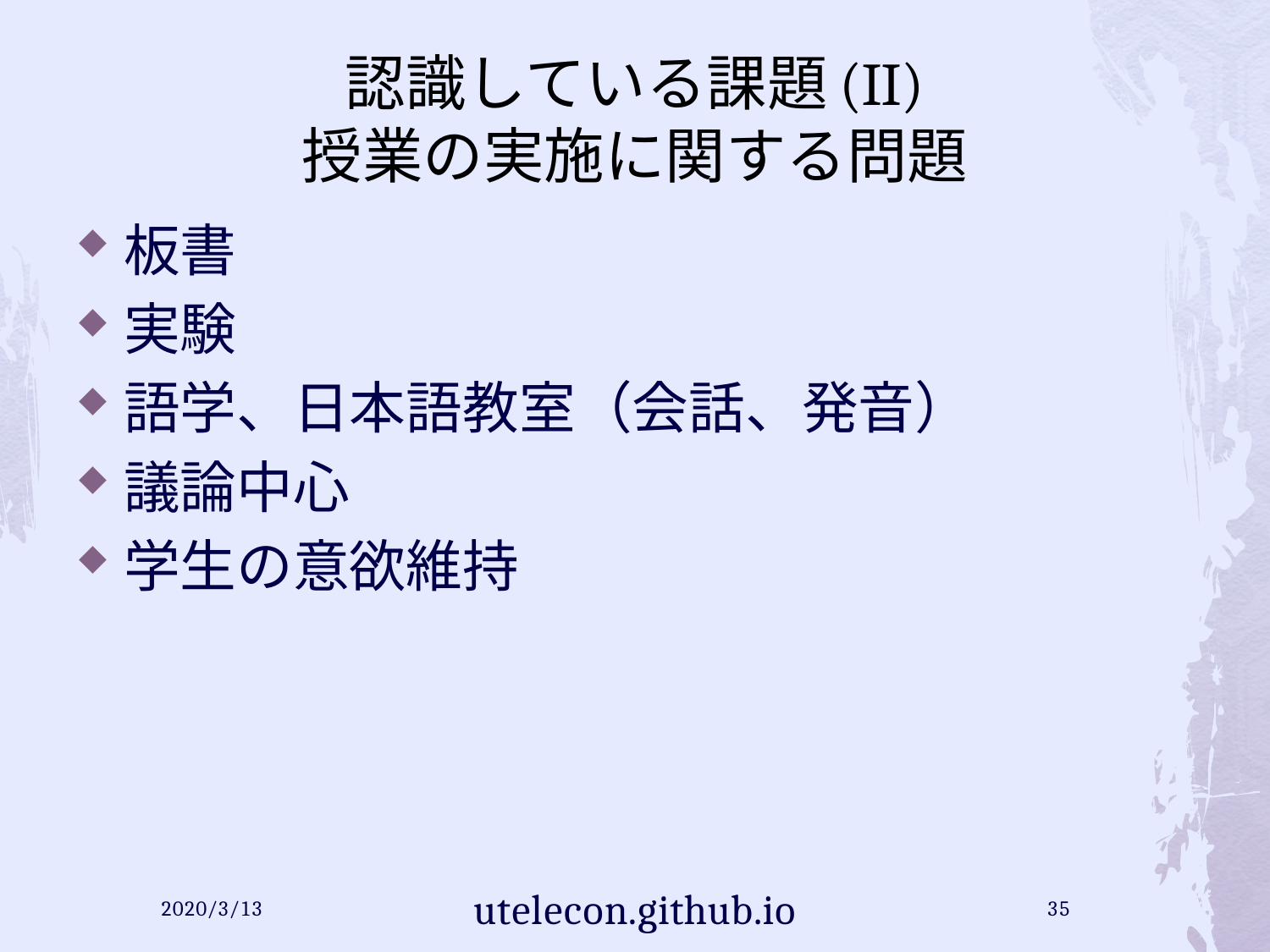

# 認識している課題(II) 授業の実施に関する問題
板書
実験
語学、日本語教室（会話、発音）
議論中心
学生の意欲維持
2020/3/13
utelecon.github.io
35